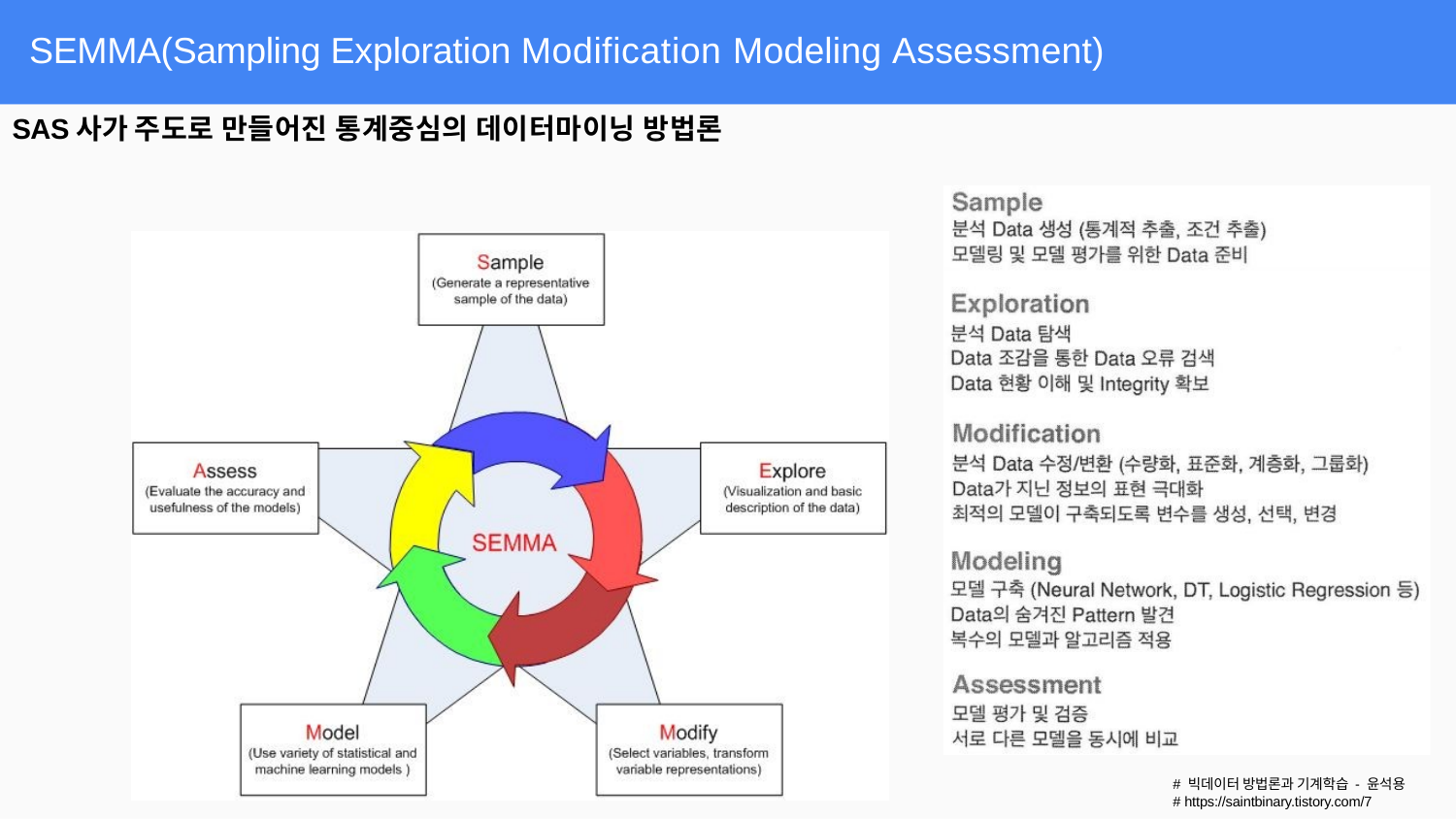

SEMMA(Sampling Exploration Modification Modeling Assessment)
SAS사가 주도로 만들어진 통계중심의 데이터마이닝 방법론

# 빅데이터 방법론과 기계학습 - 윤석용
# https://saintbinary.tistory.com/7